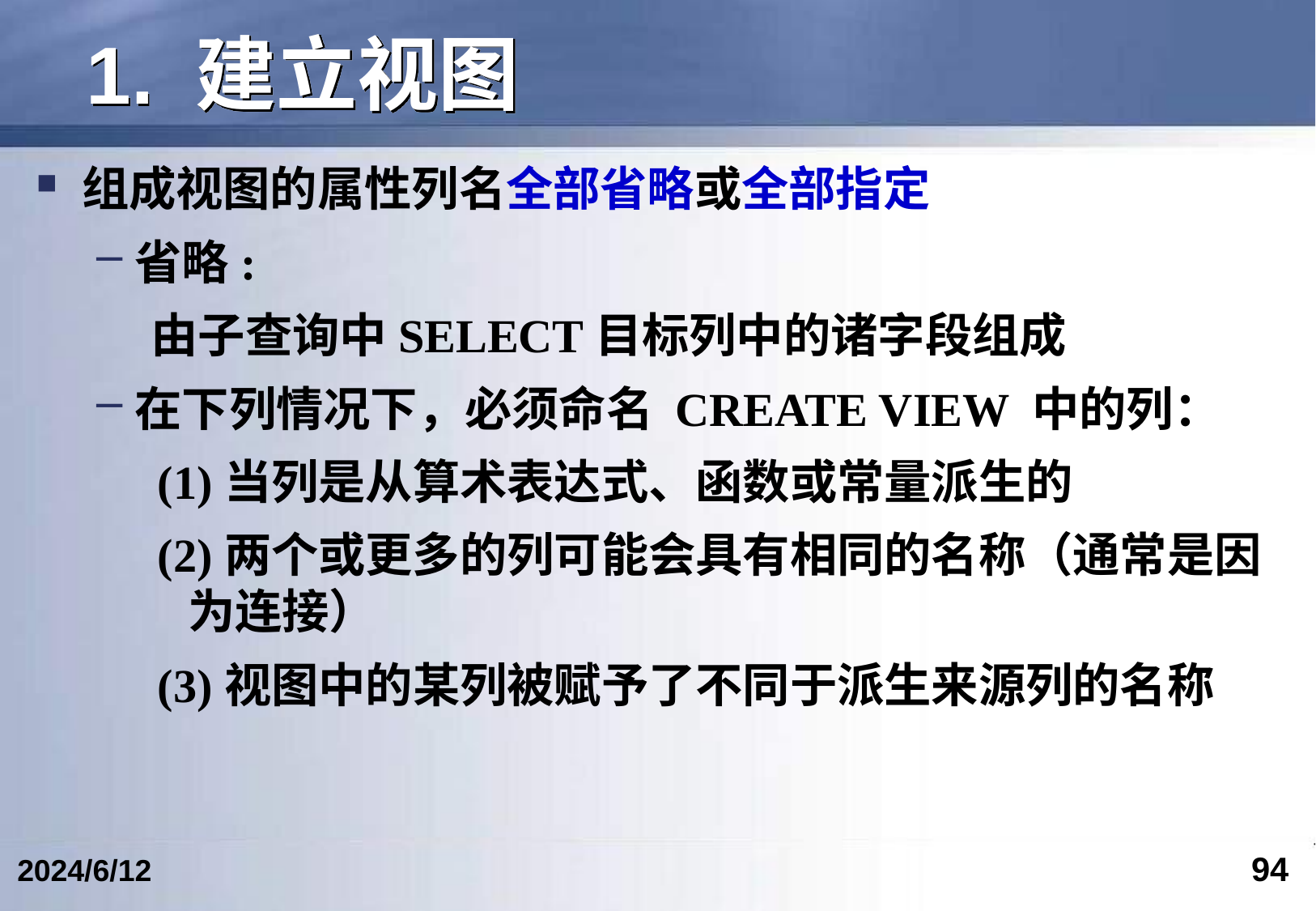

# 1. 建立视图
组成视图的属性列名全部省略或全部指定
省略:
    由子查询中SELECT目标列中的诸字段组成
在下列情况下，必须命名 CREATE VIEW 中的列：
(1)当列是从算术表达式、函数或常量派生的
(2)两个或更多的列可能会具有相同的名称（通常是因为连接）
(3)视图中的某列被赋予了不同于派生来源列的名称
94
2024/6/12